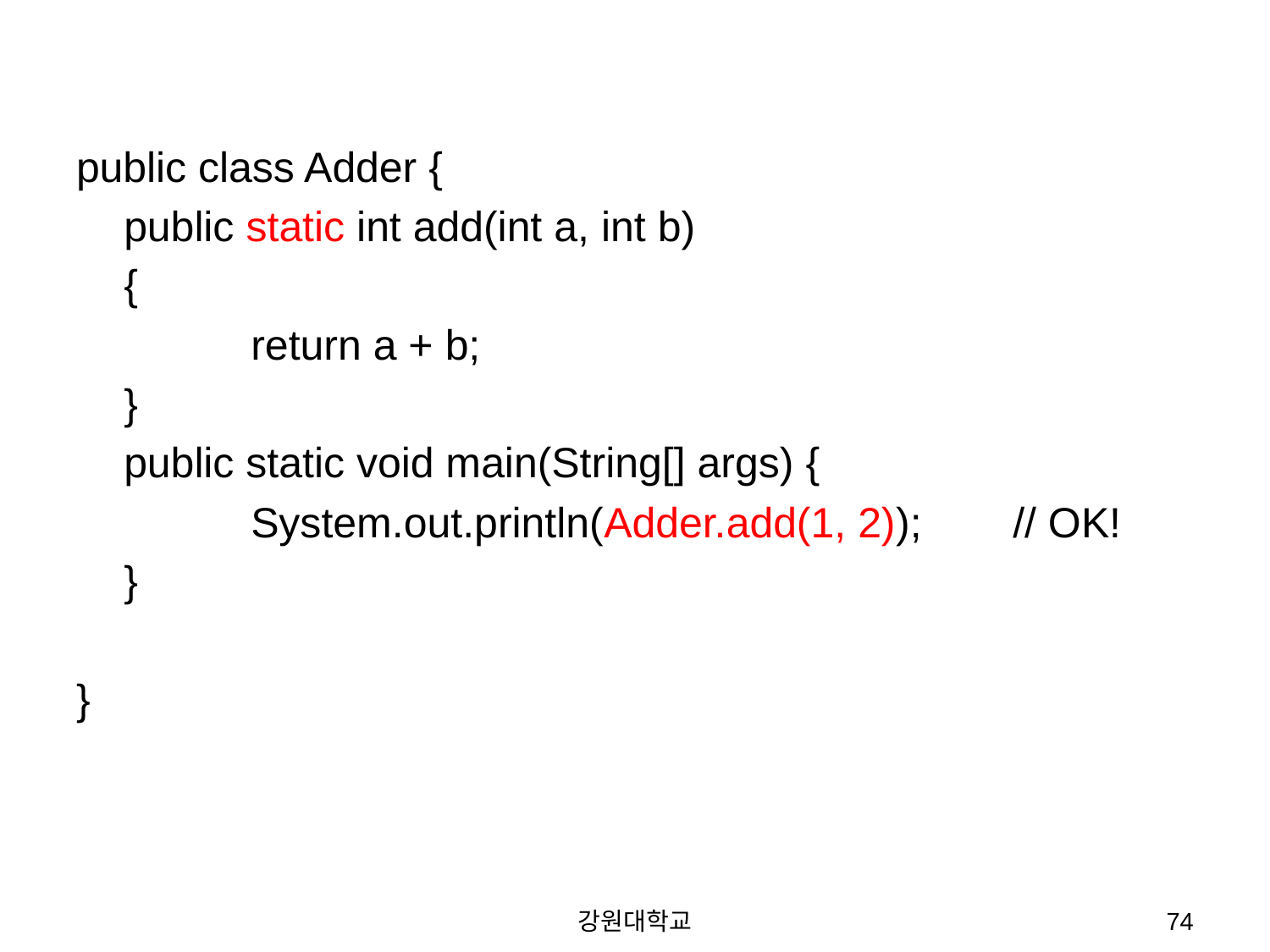

public class Adder {
	public static int add(int a, int b)
	{
		return a + b;
	}
	public static void main(String[] args) {
		System.out.println(Adder.add(1, 2));	// OK!
	}

}

강원대학교
74